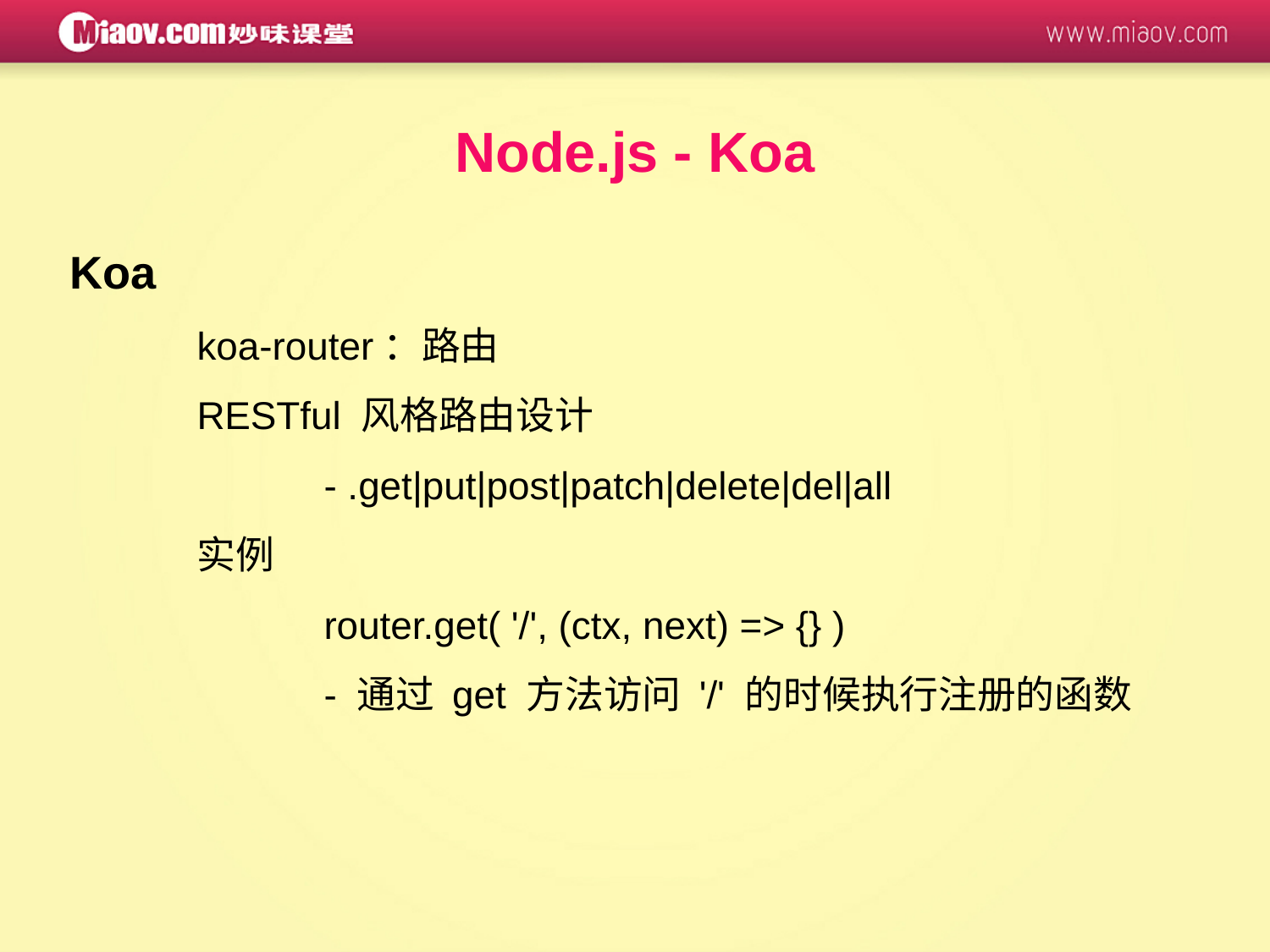

Node.js - Koa
Koa
	koa-router：路由
	RESTful 风格路由设计
		- .get|put|post|patch|delete|del|all
	实例
		router.get( '/', (ctx, next) => {} )
		- 通过 get 方法访问 '/' 的时候执行注册的函数